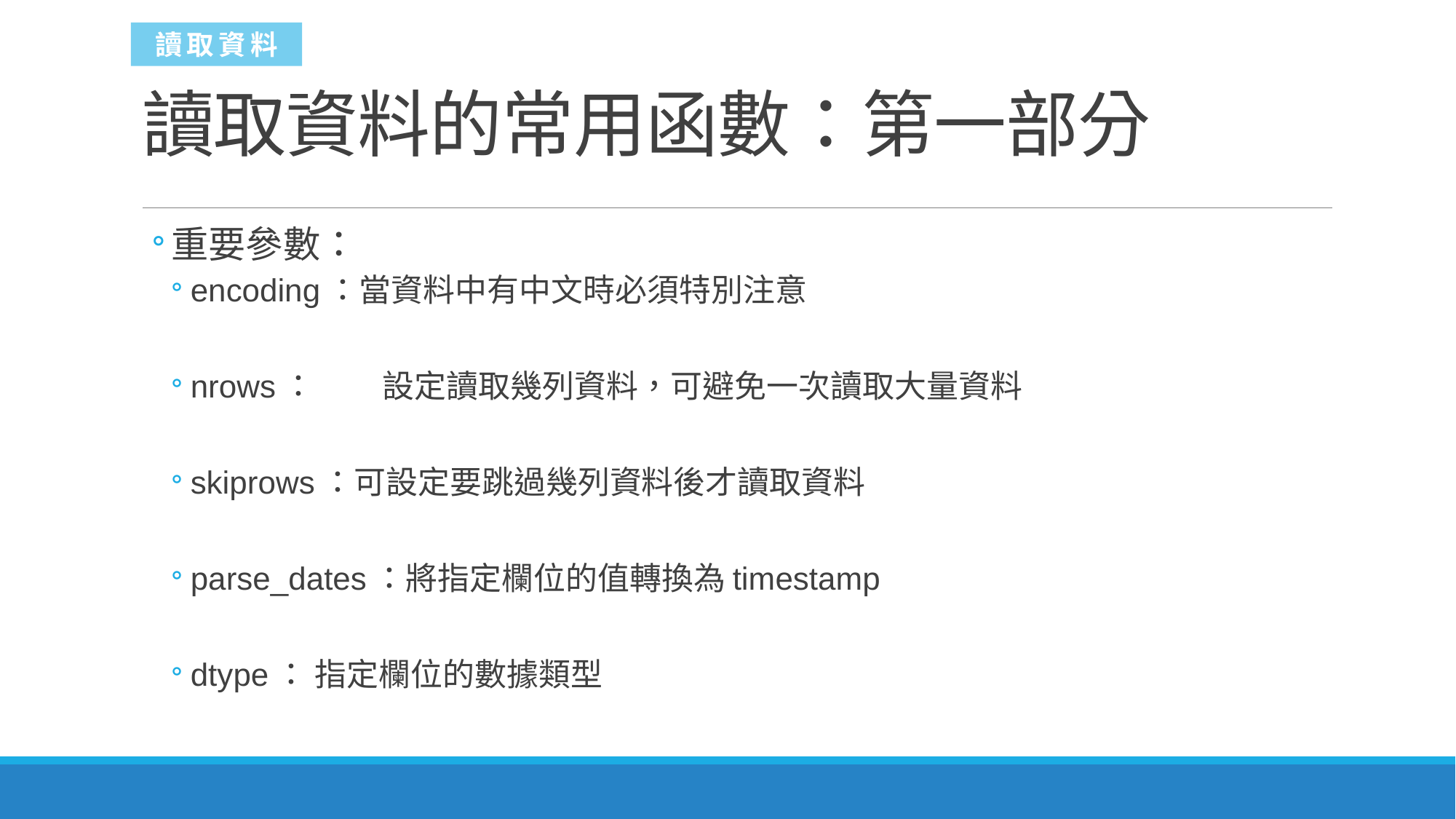

讀取資料
# 讀取資料的常用函數：第一部分
重要參數：
encoding：當資料中有中文時必須特別注意

nrows：	設定讀取幾列資料，可避免一次讀取大量資料

skiprows：可設定要跳過幾列資料後才讀取資料

parse_dates：將指定欄位的值轉換為timestamp

dtype： 指定欄位的數據類型